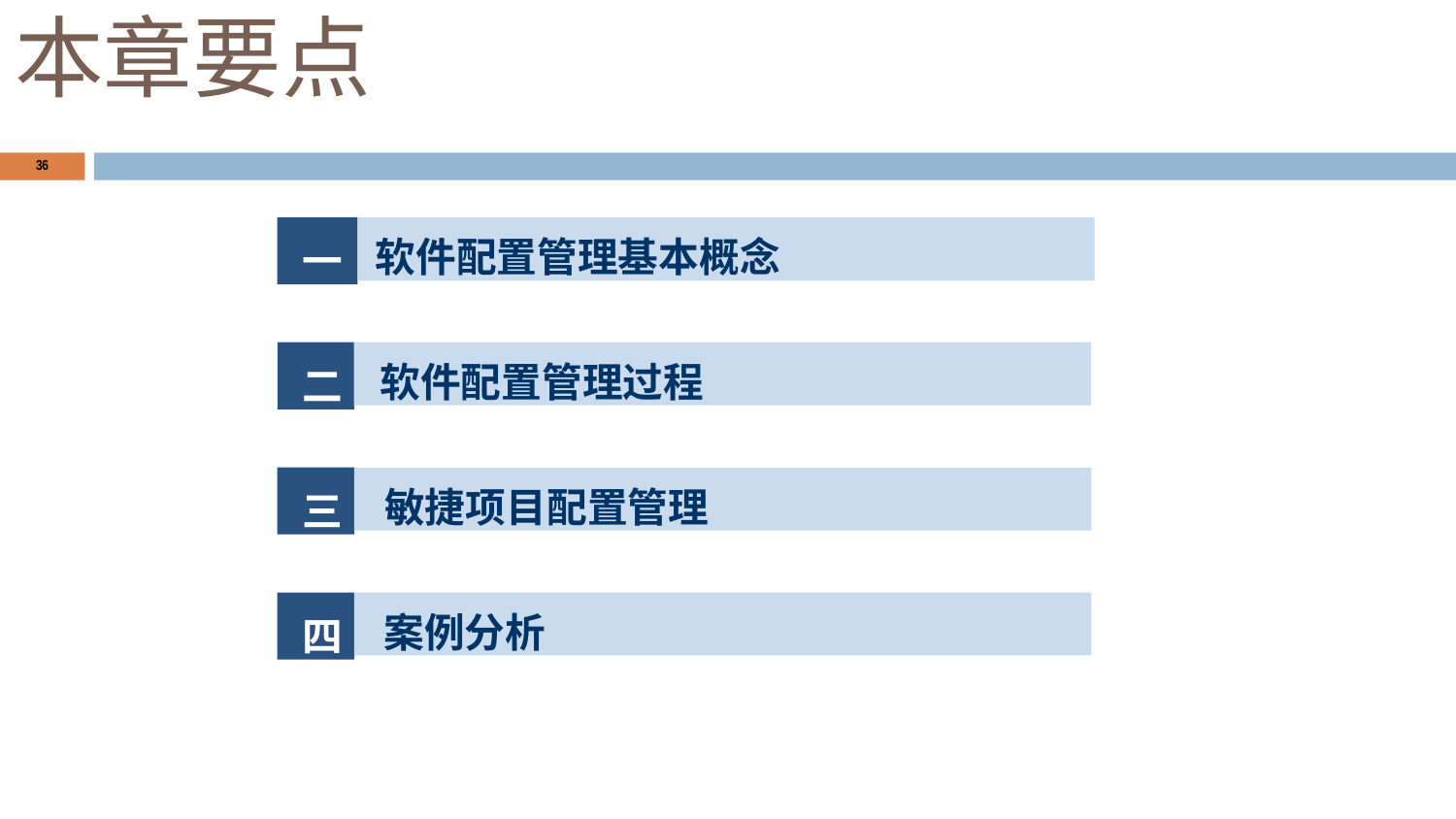

# 本章要点
36
一
软件配置管理基本概念
一
二
软件配置管理过程
二
三
敏捷项目配置管理
三
四
案例分析
四